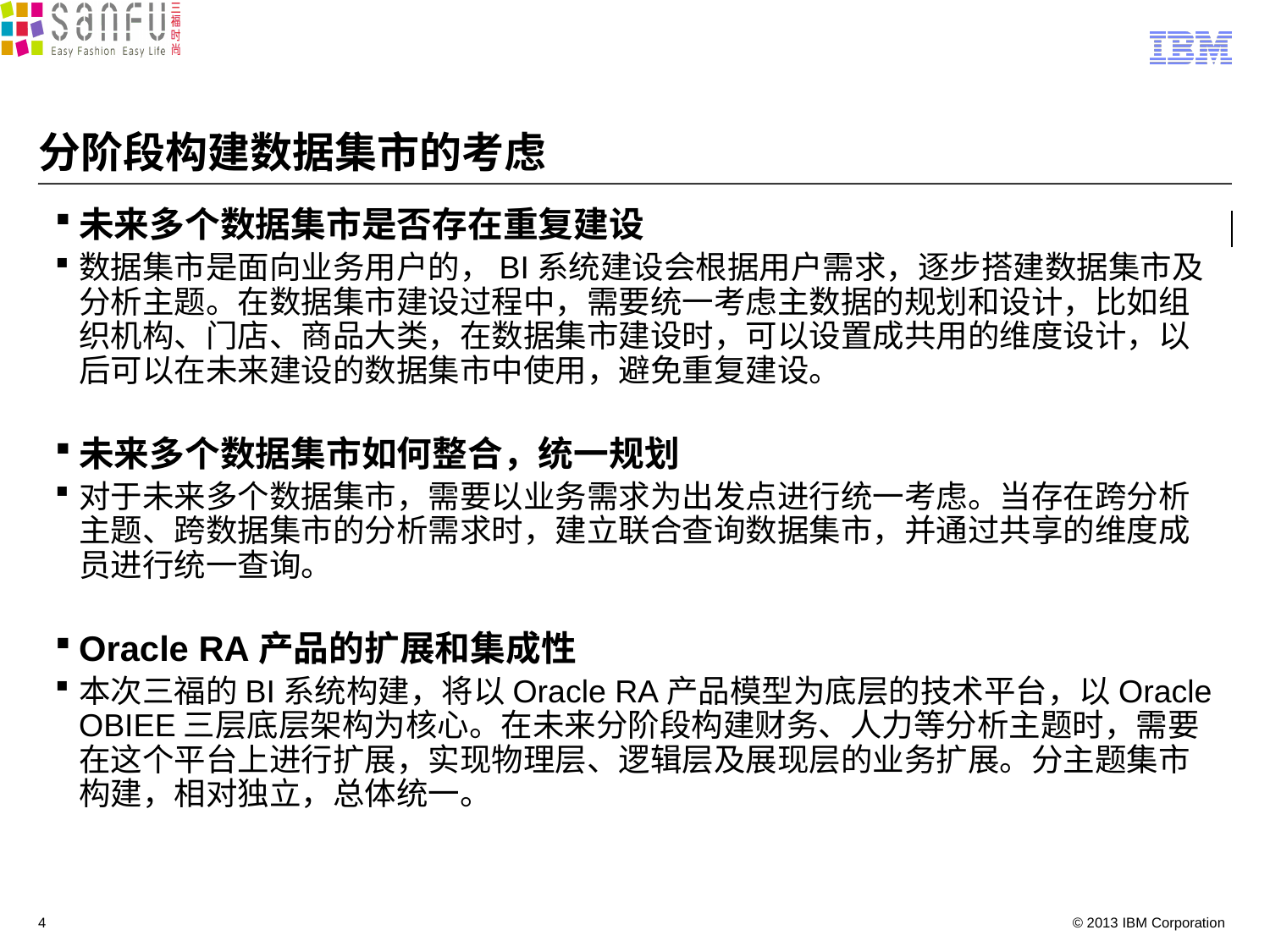

# 分阶段构建数据集市的考虑
未来多个数据集市是否存在重复建设
数据集市是面向业务用户的，BI系统建设会根据用户需求，逐步搭建数据集市及分析主题。在数据集市建设过程中，需要统一考虑主数据的规划和设计，比如组织机构、门店、商品大类，在数据集市建设时，可以设置成共用的维度设计，以后可以在未来建设的数据集市中使用，避免重复建设。

未来多个数据集市如何整合，统一规划
对于未来多个数据集市，需要以业务需求为出发点进行统一考虑。当存在跨分析主题、跨数据集市的分析需求时，建立联合查询数据集市，并通过共享的维度成员进行统一查询。

Oracle RA产品的扩展和集成性
本次三福的BI系统构建，将以Oracle RA产品模型为底层的技术平台，以Oracle OBIEE三层底层架构为核心。在未来分阶段构建财务、人力等分析主题时，需要在这个平台上进行扩展，实现物理层、逻辑层及展现层的业务扩展。分主题集市构建，相对独立，总体统一。
4